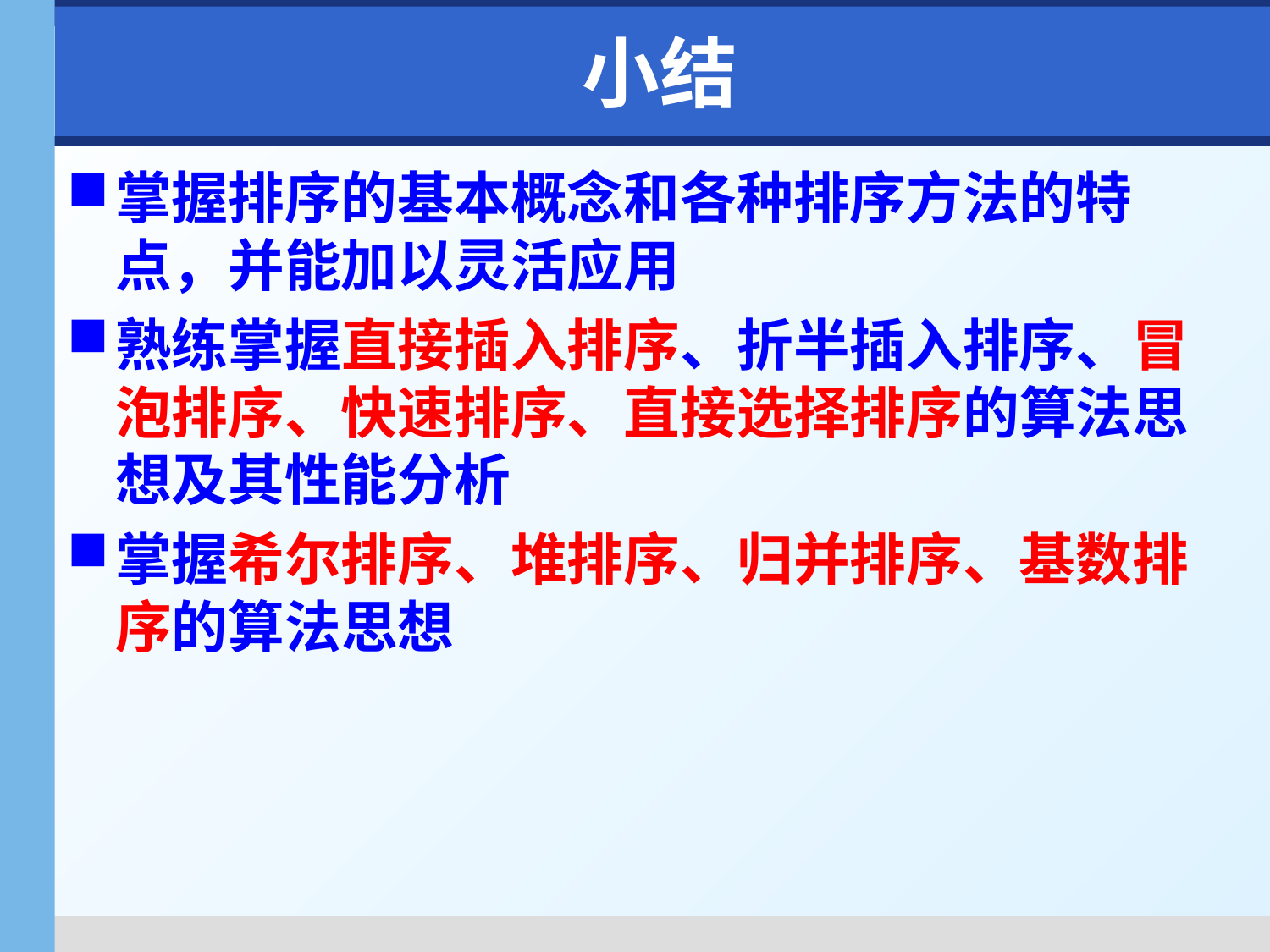

# 小结
掌握排序的基本概念和各种排序方法的特点，并能加以灵活应用
熟练掌握直接插入排序、折半插入排序、冒泡排序、快速排序、直接选择排序的算法思想及其性能分析
掌握希尔排序、堆排序、归并排序、基数排序的算法思想